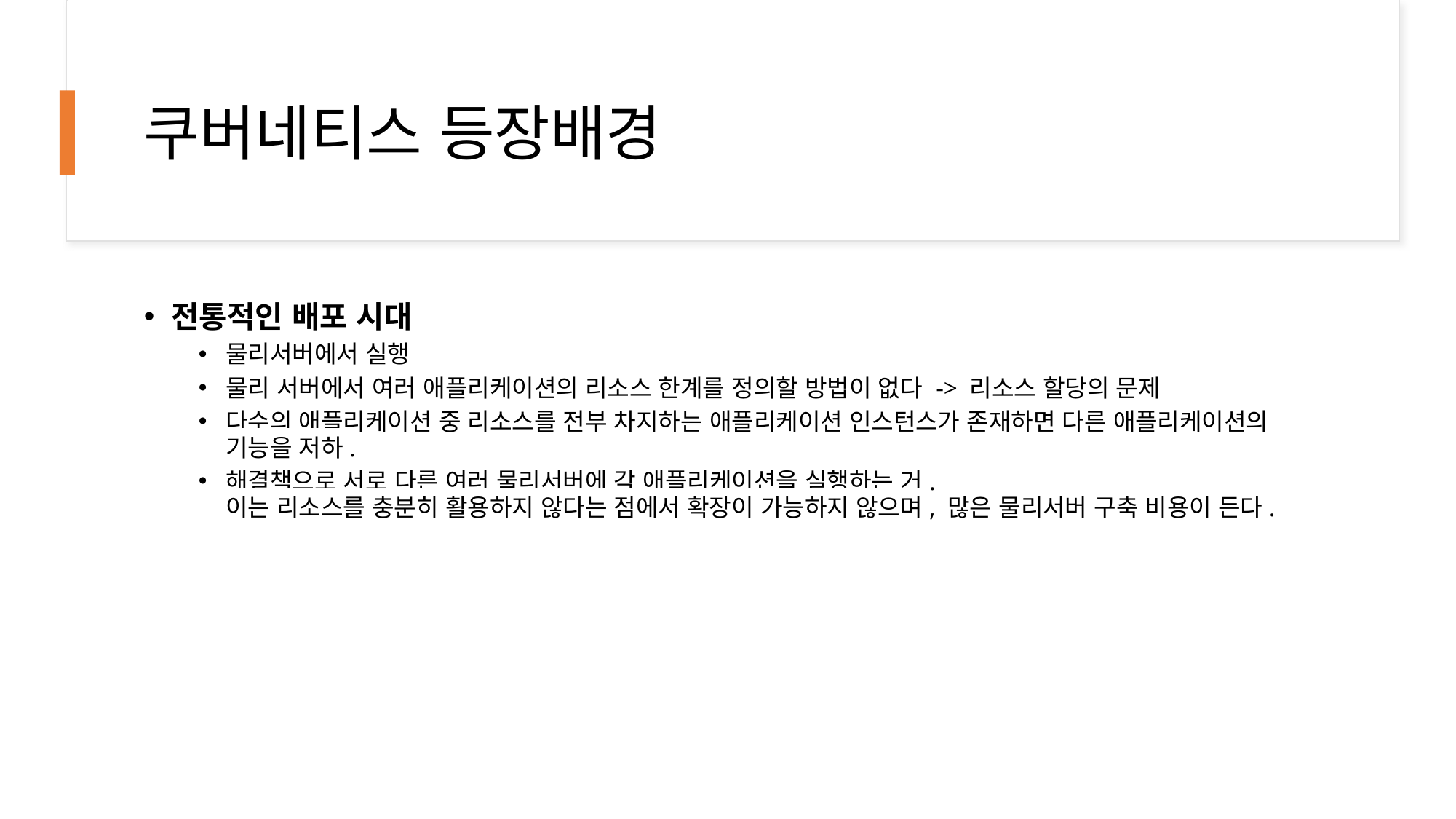

# 쿠버네티스 등장배경

전통적인 배포 시대
물리서버에서 실행
물리 서버에서 여러 애플리케이션의 리소스 한계를 정의할 방법이 없다 -> 리소스 할당의 문제
다수의 애플리케이션 중 리소스를 전부 차지하는 애플리케이션 인스턴스가 존재하면 다른 애플리케이션의
기능을 저하.
해결책으로 서로 다른 여러 물리서버에 각 애플리케이션을 실행하는 거.
이는 리소스를 충분히 활용하지 않다는 점에서 확장이 가능하지 않으며, 많은 물리서버 구축 비용이 든다.